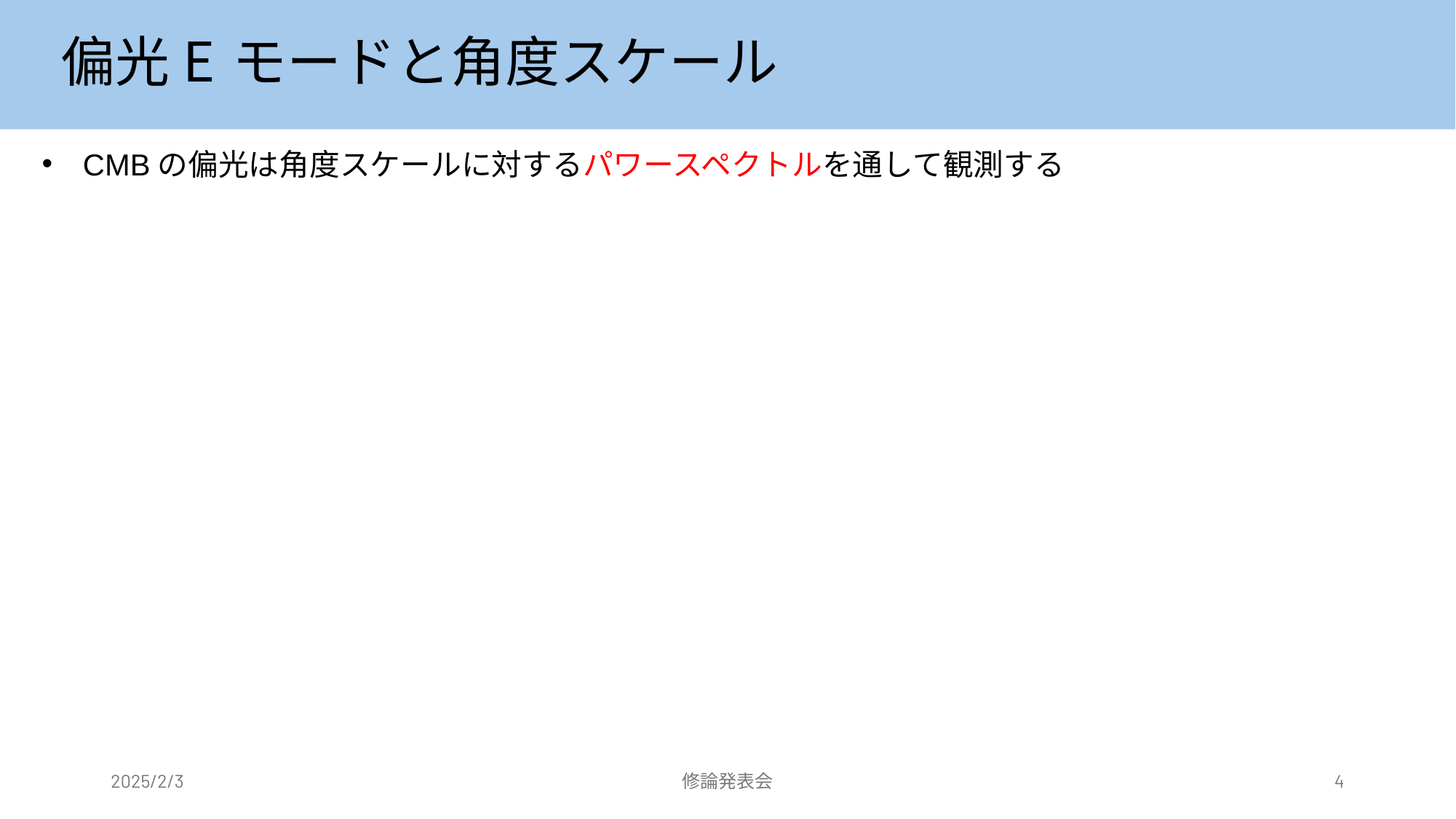

# 偏光Eモードと角度スケール
CMBの偏光は角度スケールに対するパワースペクトルを通して観測する

2025/2/3
修論発表会
4